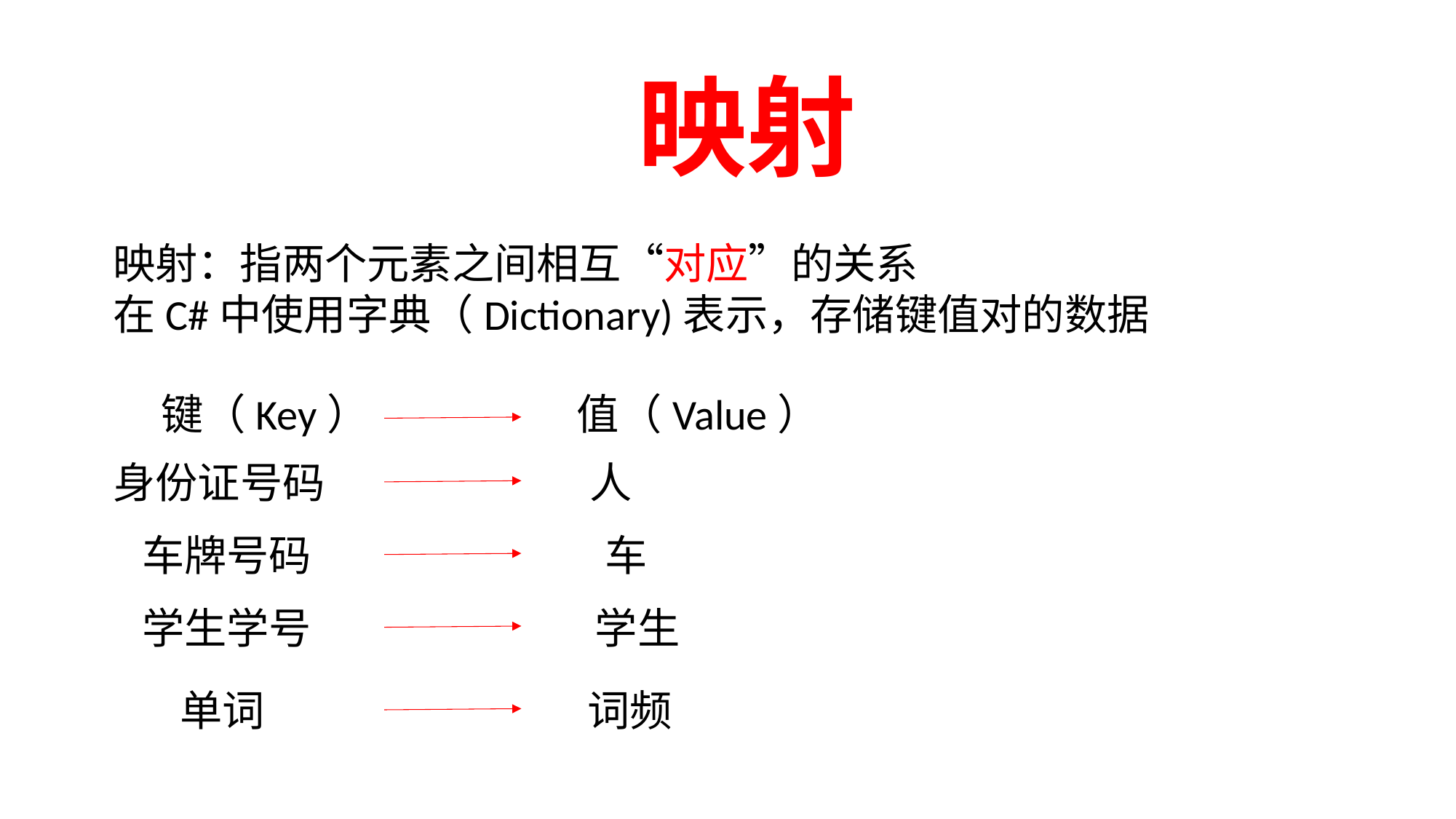

映射
映射：指两个元素之间相互“对应”的关系
在C#中使用字典（Dictionary)表示，存储键值对的数据
    键（Key）                      值（Value）
身份证号码                            人
  车牌号码                               车
  学生学号                              学生
      单词			    词频